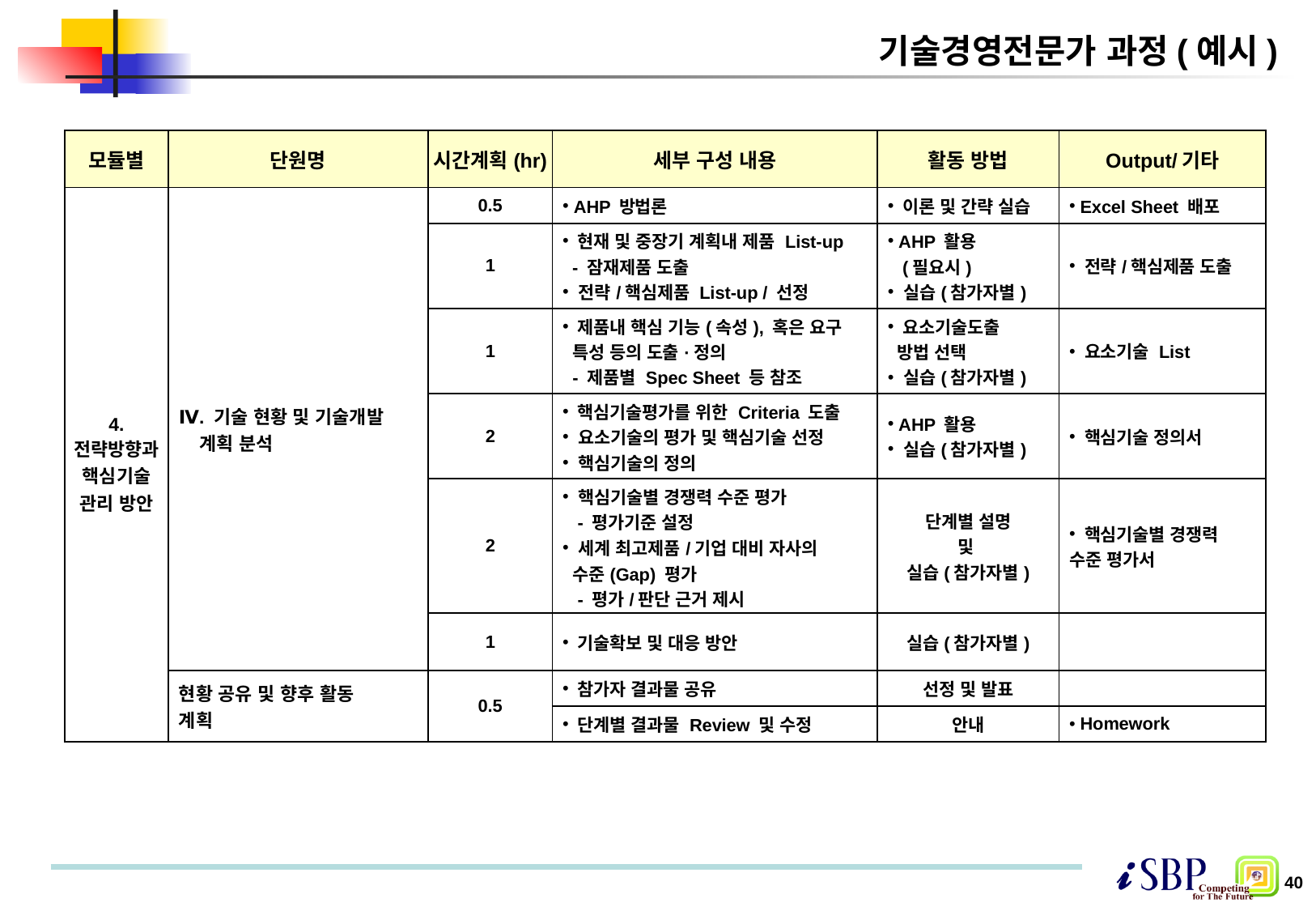

# 기술경영전문가 과정(예시)
| 모듈별 | 단원명 | 시간계획(hr) | 세부 구성 내용 | 활동 방법 | Output/기타 |
| --- | --- | --- | --- | --- | --- |
| 4. 전략방향과 핵심기술 관리 방안 | Ⅳ. 기술 현황 및 기술개발 계획 분석 | 0.5 | AHP 방법론 | 이론 및 간략 실습 | Excel Sheet 배포 |
|  |  | 1 | 현재 및 중장기 계획내 제품 List-up - 잠재제품 도출 전략/핵심제품 List-up / 선정 | AHP 활용 (필요시) 실습(참가자별) | 전략/핵심제품 도출 |
|  |  | 1 | 제품내 핵심 기능(속성), 혹은 요구 특성 등의 도출·정의 - 제품별 Spec Sheet 등 참조 | 요소기술도출 방법 선택 실습(참가자별) | 요소기술 List |
|  |  | 2 | 핵심기술평가를 위한 Criteria 도출 요소기술의 평가 및 핵심기술 선정 핵심기술의 정의 | AHP 활용 실습(참가자별) | 핵심기술 정의서 |
|  |  | 2 | 핵심기술별 경쟁력 수준 평가 - 평가기준 설정 세계 최고제품/기업 대비 자사의 수준(Gap) 평가 - 평가/판단 근거 제시 | 단계별 설명 및 실습(참가자별) | 핵심기술별 경쟁력 수준 평가서 |
|  |  | 1 | 기술확보 및 대응 방안 | 실습(참가자별) |  |
|  | 현황 공유 및 향후 활동 계획 | 0.5 | 참가자 결과물 공유 | 선정 및 발표 |  |
|  |  |  | 단계별 결과물 Review 및 수정 | 안내 | Homework |
40